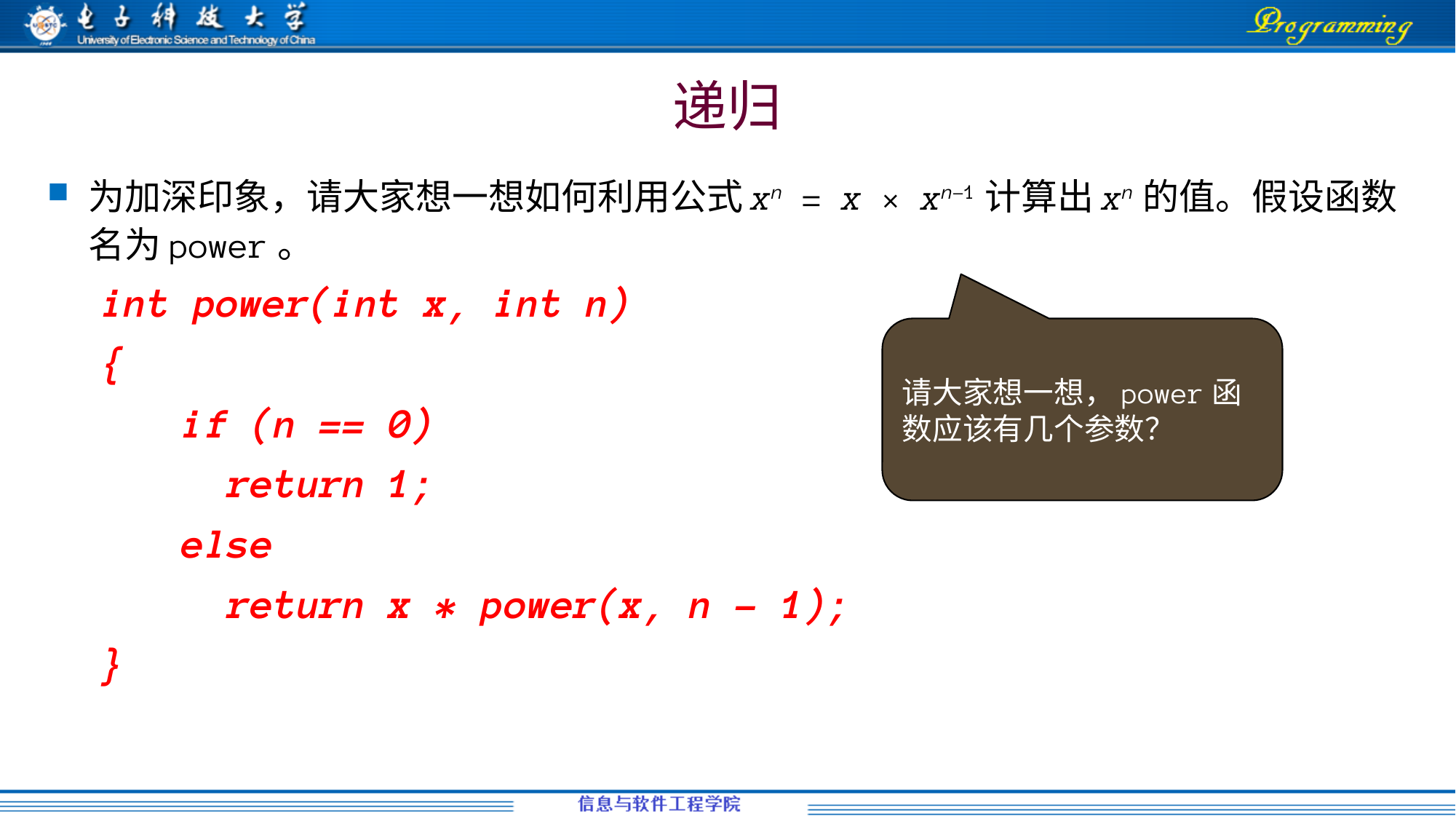

# 递归
为加深印象，请大家想一想如何利用公式xn = x × xn–1计算出xn的值。假设函数名为power。
int power(int x, int n)
{
	  if (n == 0)
	    return 1;
	  else
	    return x * power(x, n - 1);
}
请大家想一想，power函数应该有几个参数？